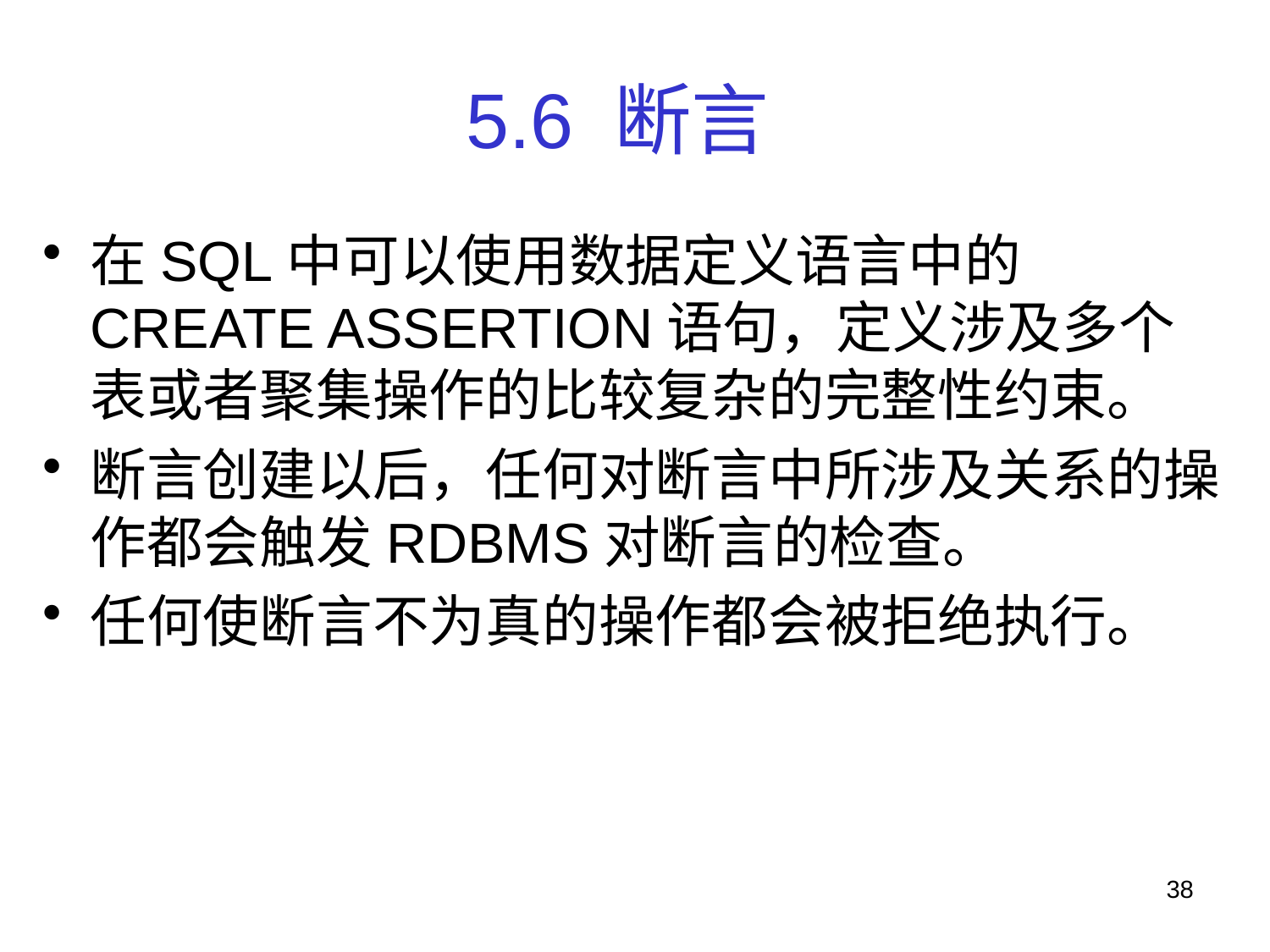

# 5.6 断言
在SQL中可以使用数据定义语言中的CREATE ASSERTION语句，定义涉及多个表或者聚集操作的比较复杂的完整性约束。
断言创建以后，任何对断言中所涉及关系的操作都会触发RDBMS对断言的检查。
任何使断言不为真的操作都会被拒绝执行。

38